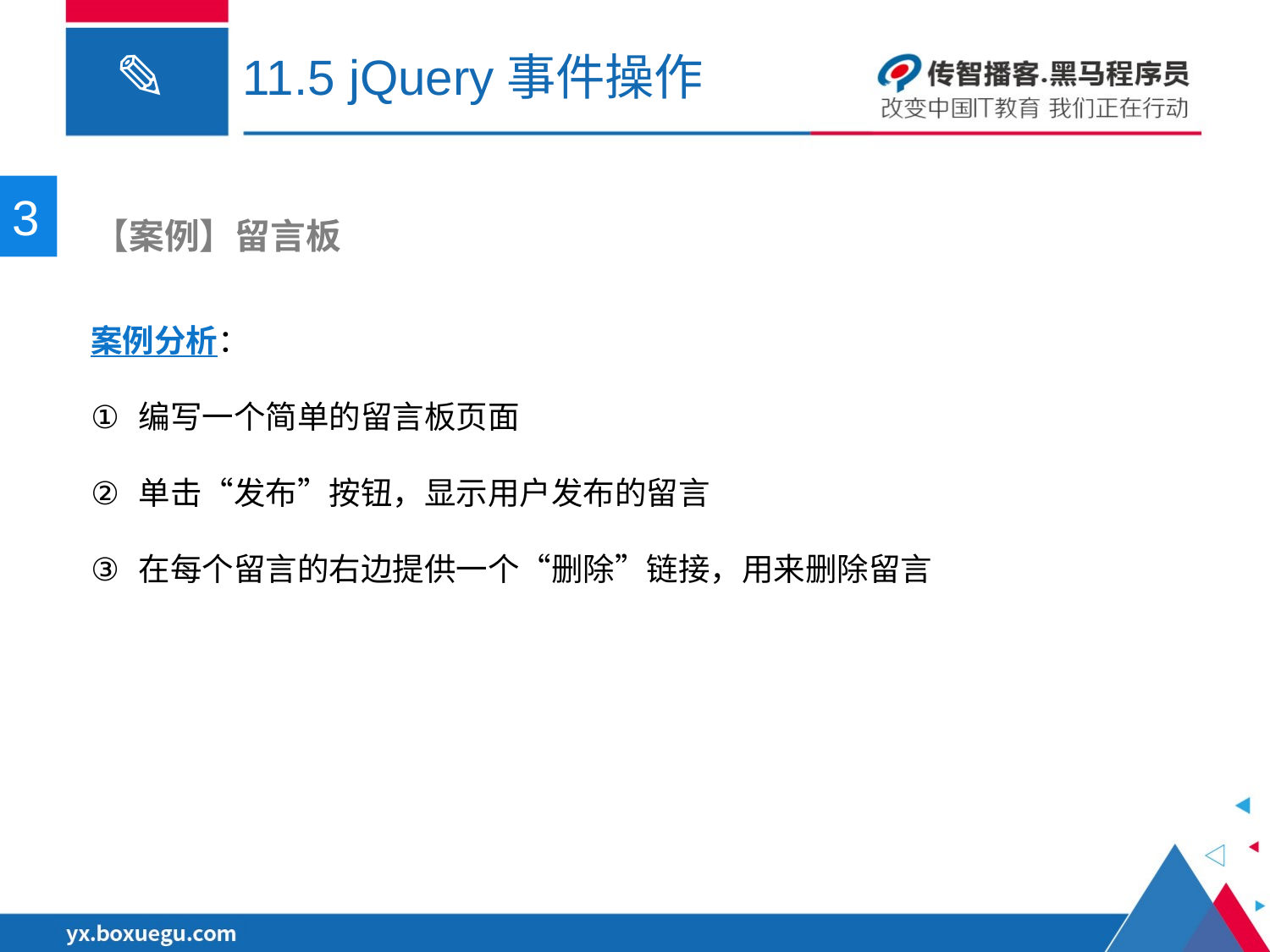

# 11.5 jQuery事件操作

3
  【案例】留言板
案例分析：
编写一个简单的留言板页面
单击“发布”按钮，显示用户发布的留言
在每个留言的右边提供一个“删除”链接，用来删除留言